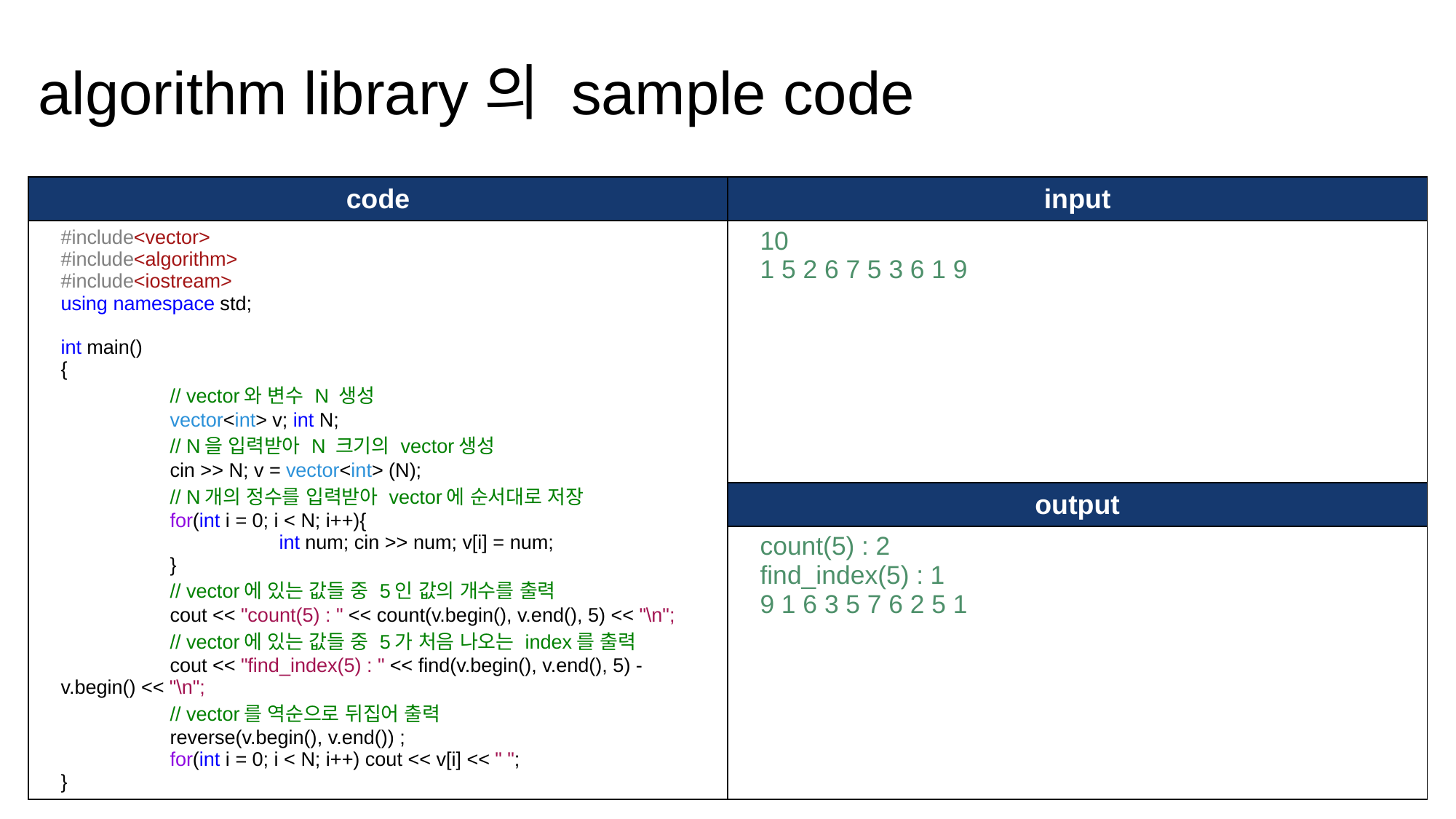

algorithm library의 sample code
| code | input |
| --- | --- |
| #include<vector> #include<algorithm> #include<iostream> using namespace std; int main() { // vector와 변수 N 생성 vector<int> v; int N; // N을 입력받아 N 크기의 vector생성 cin >> N; v = vector<int> (N); // N개의 정수를 입력받아 vector에 순서대로 저장 for(int i = 0; i < N; i++){ int num; cin >> num; v[i] = num; } // vector에 있는 값들 중 5인 값의 개수를 출력 cout << "count(5) : " << count(v.begin(), v.end(), 5) << "\n"; // vector에 있는 값들 중 5가 처음 나오는 index를 출력 cout << "find\_index(5) : " << find(v.begin(), v.end(), 5) - v.begin() << "\n"; // vector를 역순으로 뒤집어 출력 reverse(v.begin(), v.end()) ; for(int i = 0; i < N; i++) cout << v[i] << " "; } | 10 1 5 2 6 7 5 3 6 1 9 |
|  | output |
|  | count(5) : 2 find\_index(5) : 1 9 1 6 3 5 7 6 2 5 1 |